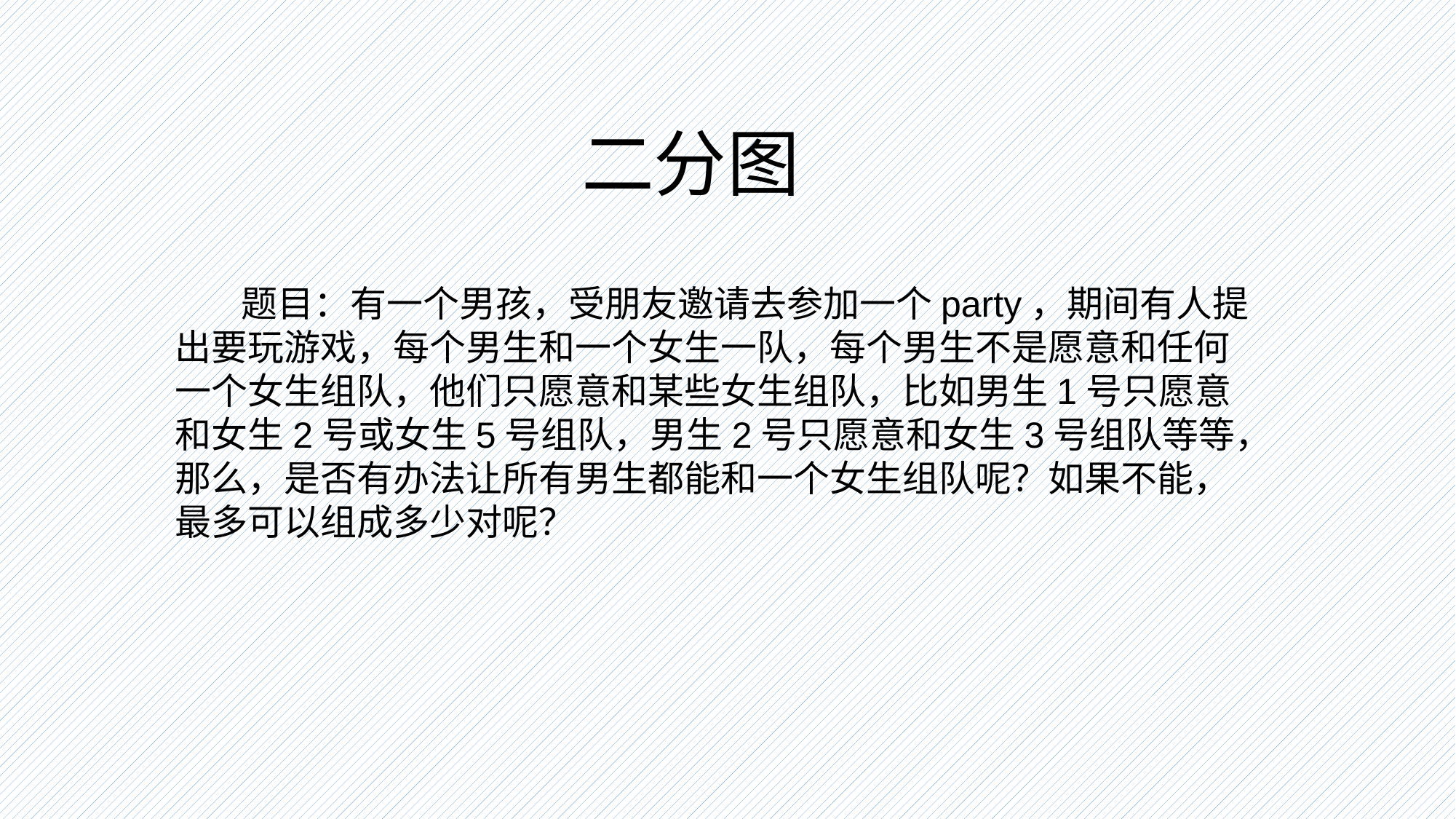

二分图
       题目：有一个男孩，受朋友邀请去参加一个party，期间有人提出要玩游戏，每个男生和一个女生一队，每个男生不是愿意和任何一个女生组队，他们只愿意和某些女生组队，比如男生1号只愿意和女生2号或女生5号组队，男生2号只愿意和女生3号组队等等，那么，是否有办法让所有男生都能和一个女生组队呢？如果不能，最多可以组成多少对呢？
#